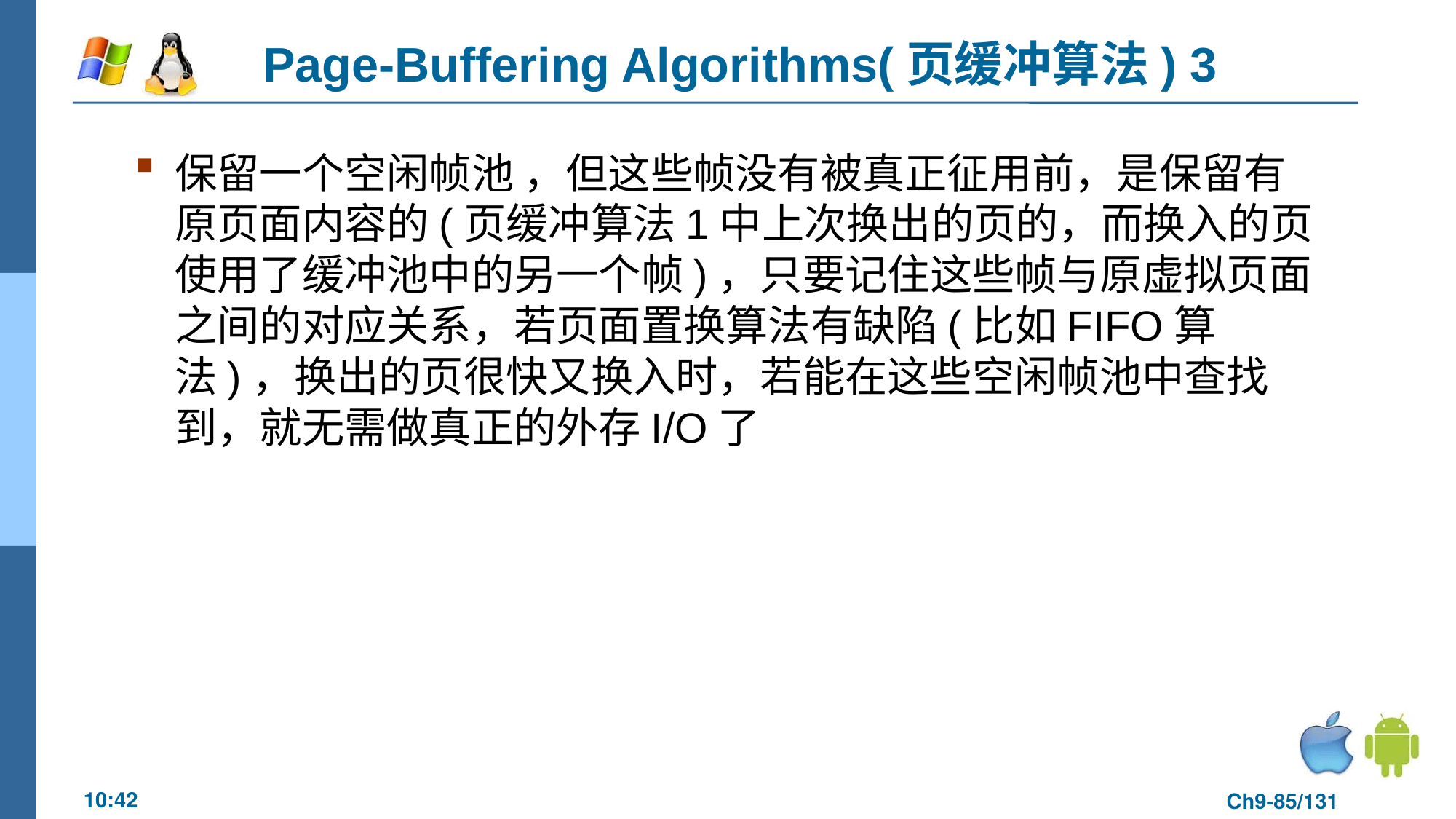

# Page-Buffering Algorithms(页缓冲算法) 3
保留一个空闲帧池 ，但这些帧没有被真正征用前，是保留有原页面内容的(页缓冲算法1中上次换出的页的，而换入的页使用了缓冲池中的另一个帧)，只要记住这些帧与原虚拟页面之间的对应关系，若页面置换算法有缺陷(比如FIFO算法)，换出的页很快又换入时，若能在这些空闲帧池中查找到，就无需做真正的外存I/O了